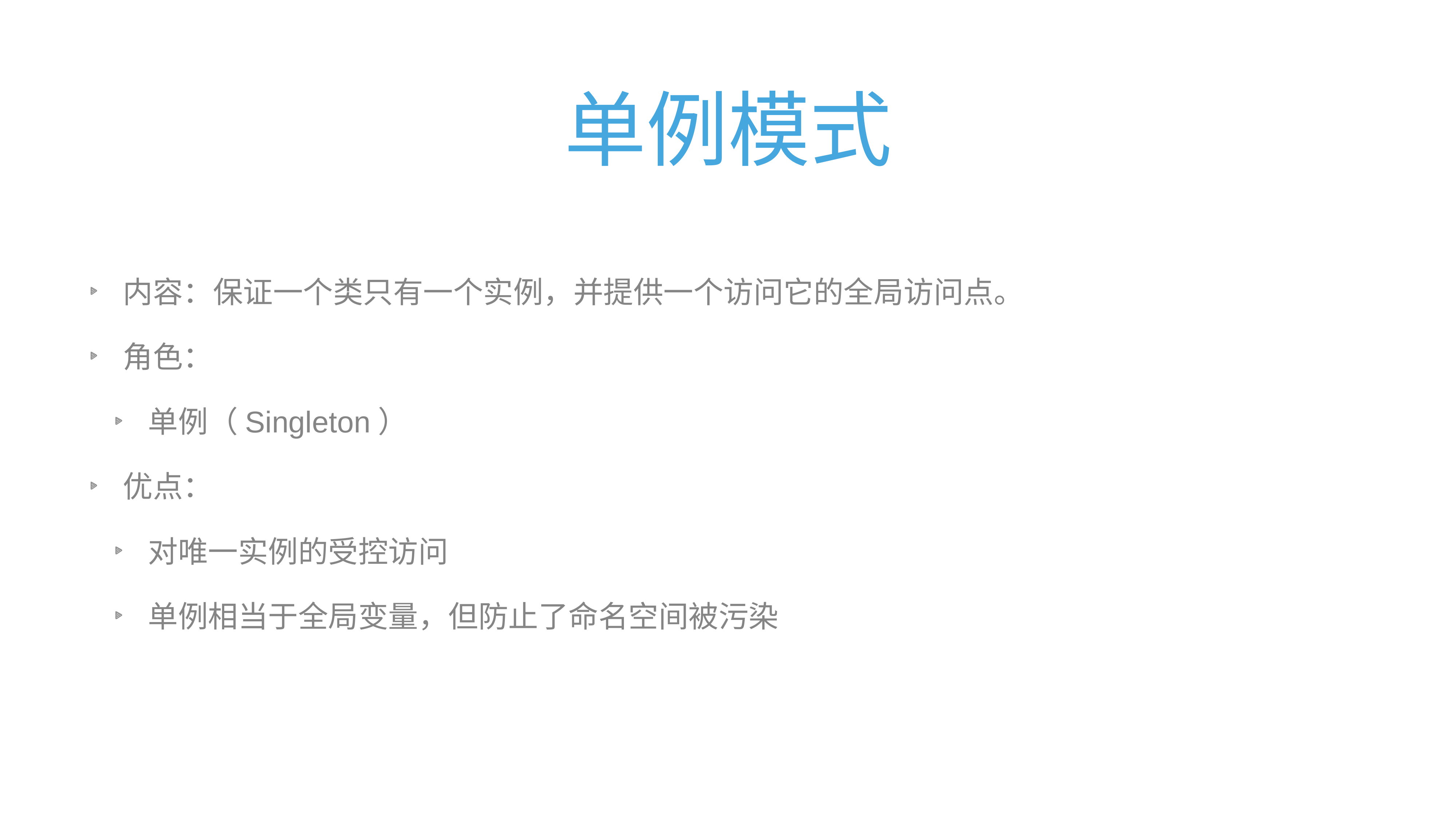

# 单例模式
内容：保证一个类只有一个实例，并提供一个访问它的全局访问点。
角色：
单例（Singleton）
优点：
对唯一实例的受控访问
单例相当于全局变量，但防止了命名空间被污染